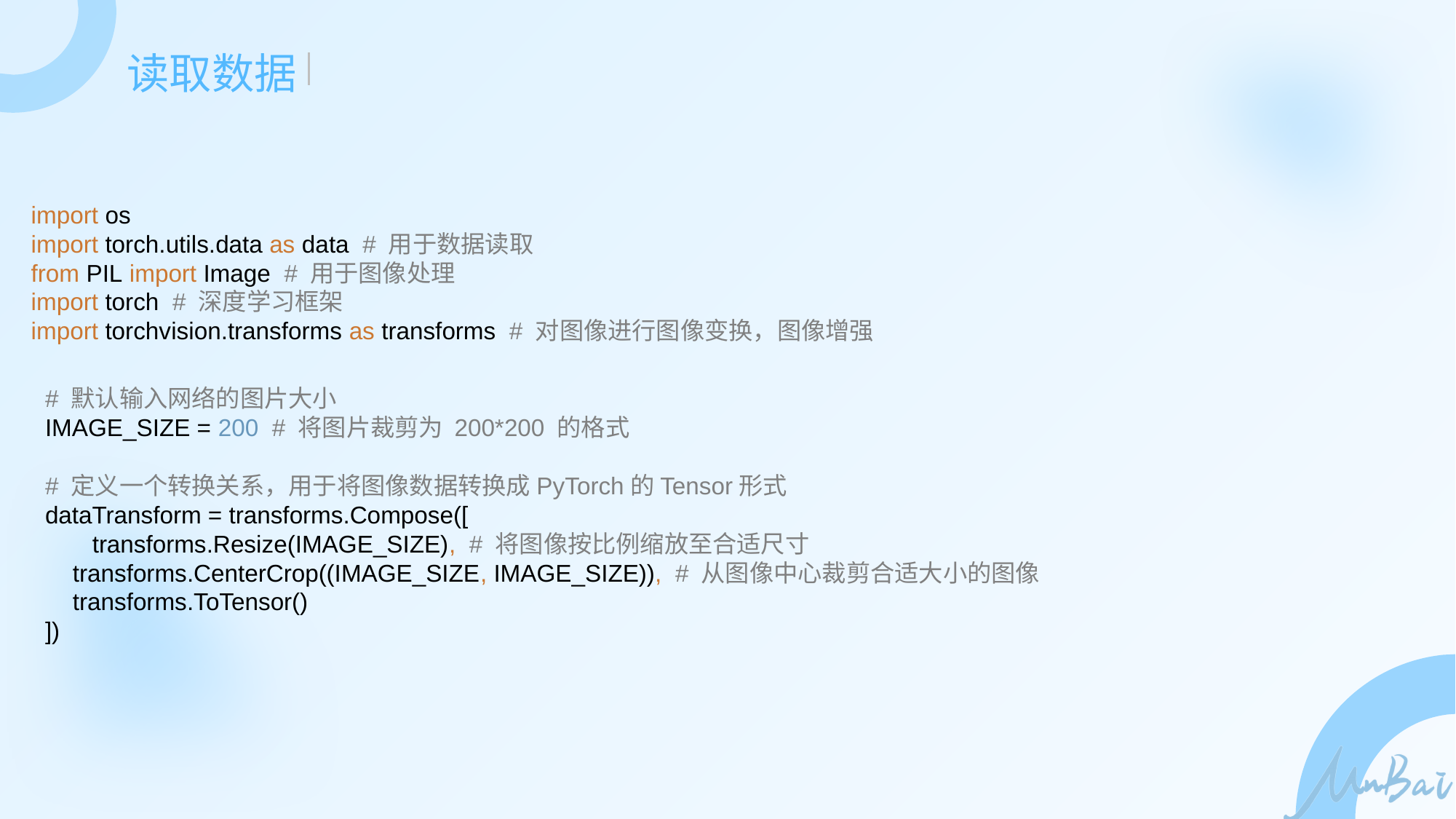

读取数据
import os
import torch.utils.data as data  # 用于数据读取
from PIL import Image  # 用于图像处理
import torch  # 深度学习框架
import torchvision.transforms as transforms  # 对图像进行图像变换，图像增强
# 默认输入网络的图片大小 IMAGE_SIZE = 200  # 将图片裁剪为 200*200 的格式 # 定义一个转换关系，用于将图像数据转换成PyTorch的Tensor形式 dataTransform = transforms.Compose([ transforms.Resize(IMAGE_SIZE),  # 将图像按比例缩放至合适尺寸 transforms.CenterCrop((IMAGE_SIZE, IMAGE_SIZE)),  # 从图像中心裁剪合适大小的图像 transforms.ToTensor() ])